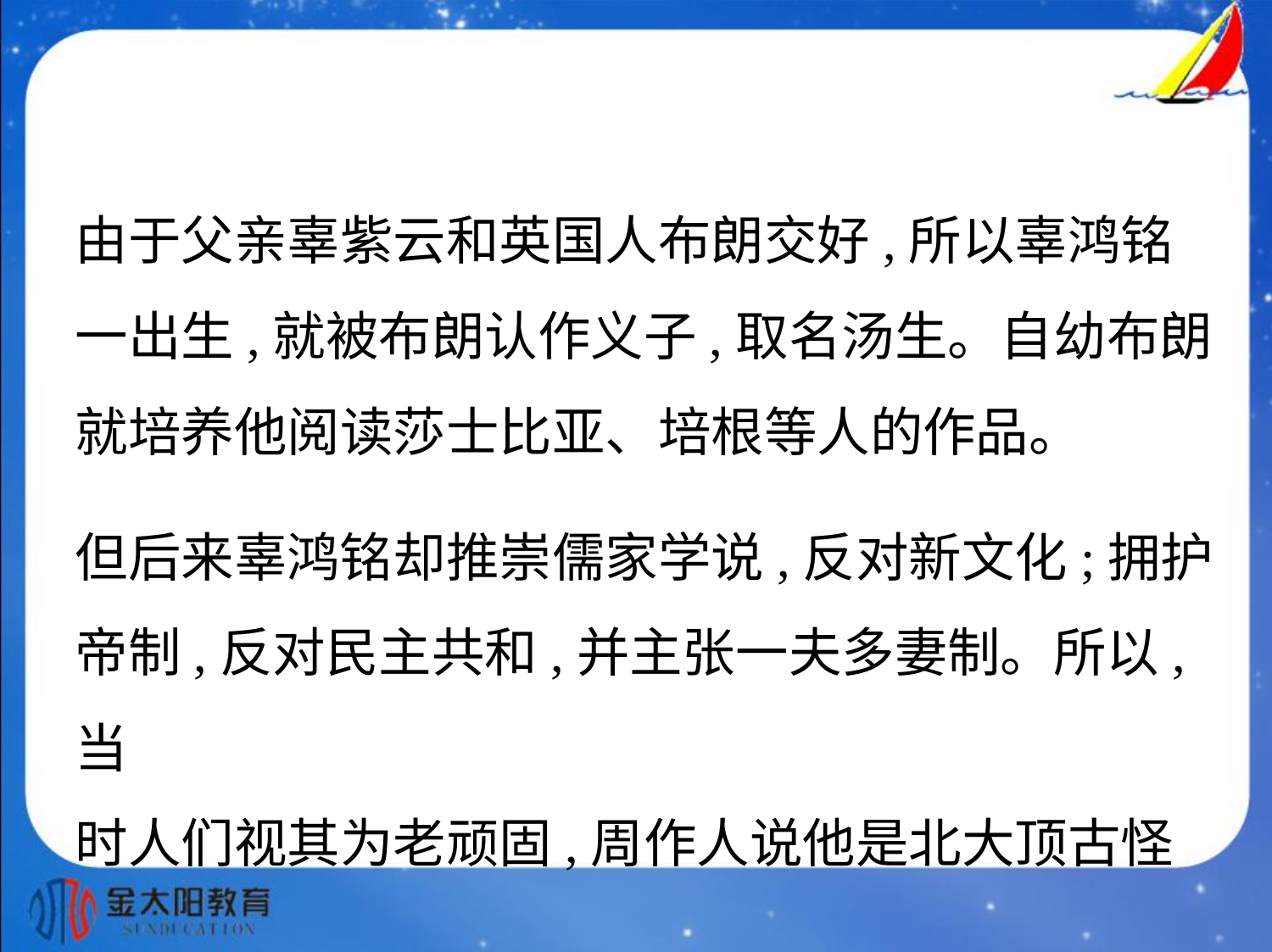

由于父亲辜紫云和英国人布朗交好,所以辜鸿铭
一出生,就被布朗认作义子,取名汤生。自幼布朗
就培养他阅读莎士比亚、培根等人的作品。
但后来辜鸿铭却推崇儒家学说,反对新文化;拥护
帝制,反对民主共和,并主张一夫多妻制。所以,当
时人们视其为老顽固,周作人说他是北大顶古怪